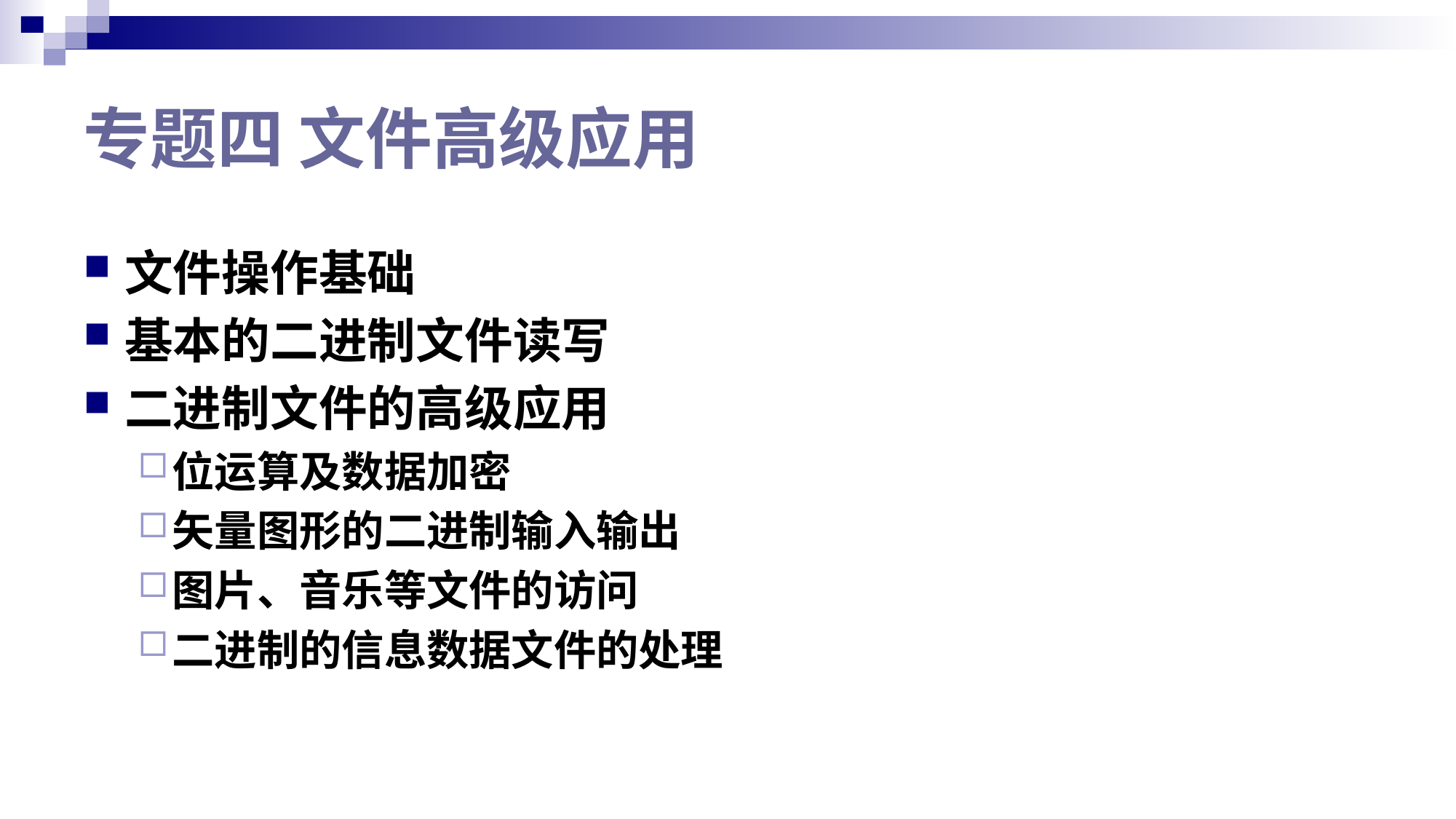

# 专题四 文件高级应用
文件操作基础
基本的二进制文件读写
二进制文件的高级应用
位运算及数据加密
矢量图形的二进制输入输出
图片、音乐等文件的访问
二进制的信息数据文件的处理